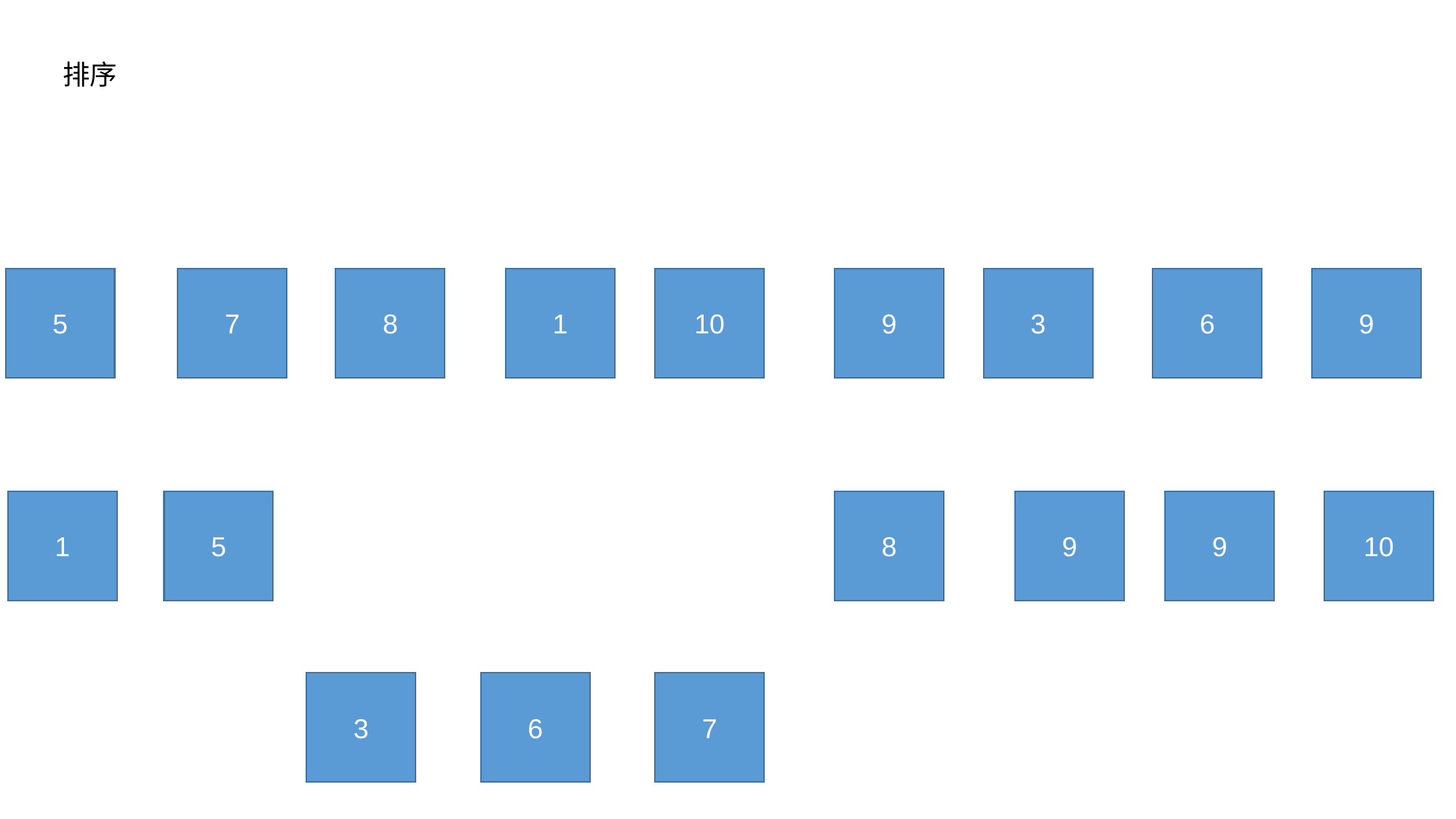

排序
5
7
8
1
10
9
3
6
9
1
5
8
9
9
10
3
6
7